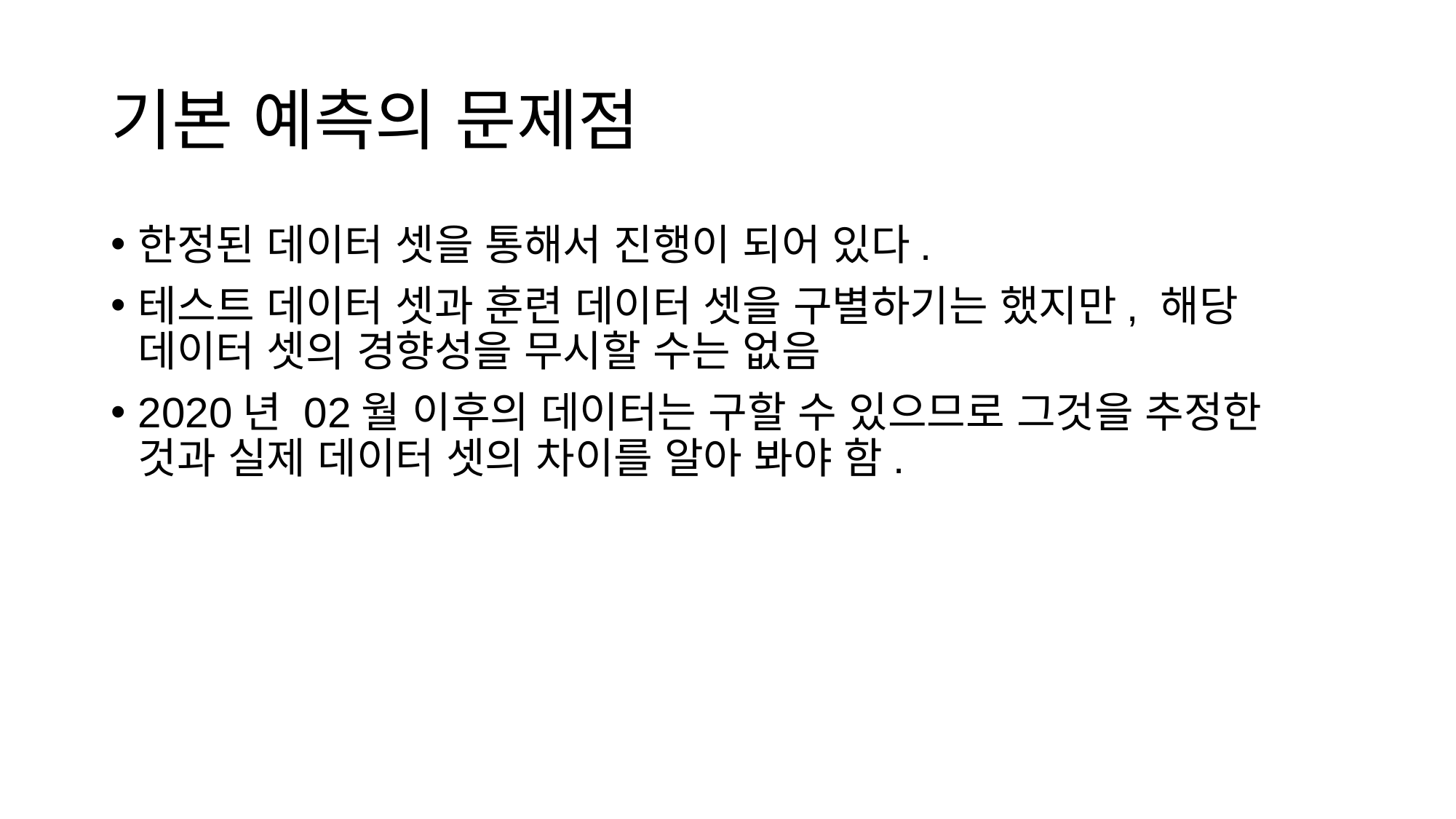

# 기본 예측의 문제점
한정된 데이터 셋을 통해서 진행이 되어 있다.
테스트 데이터 셋과 훈련 데이터 셋을 구별하기는 했지만, 해당 데이터 셋의 경향성을 무시할 수는 없음
2020년 02월 이후의 데이터는 구할 수 있으므로 그것을 추정한 것과 실제 데이터 셋의 차이를 알아 봐야 함.